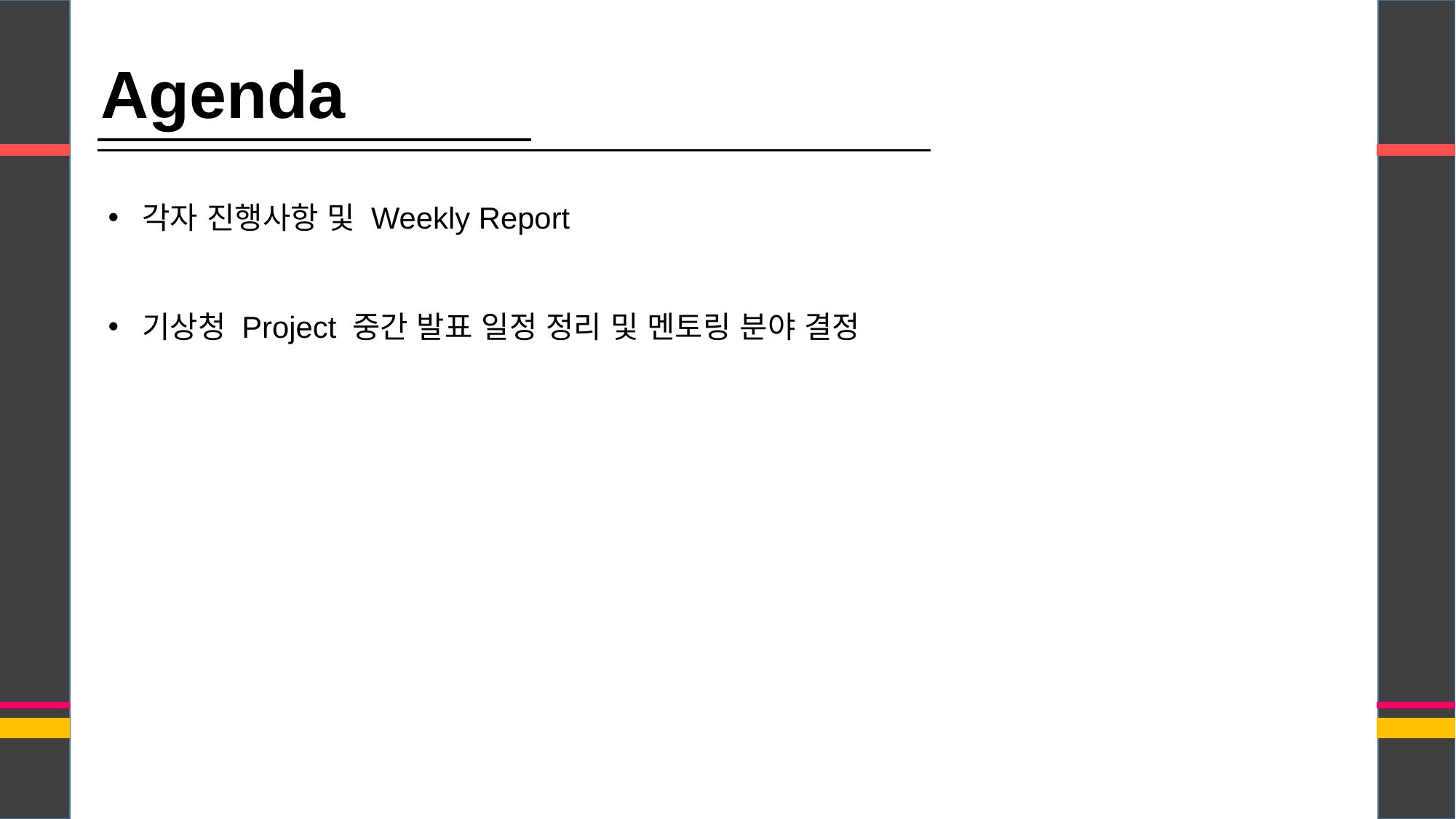

Agenda
각자 진행사항 및 Weekly Report

기상청 Project 중간 발표 일정 정리 및 멘토링 분야 결정